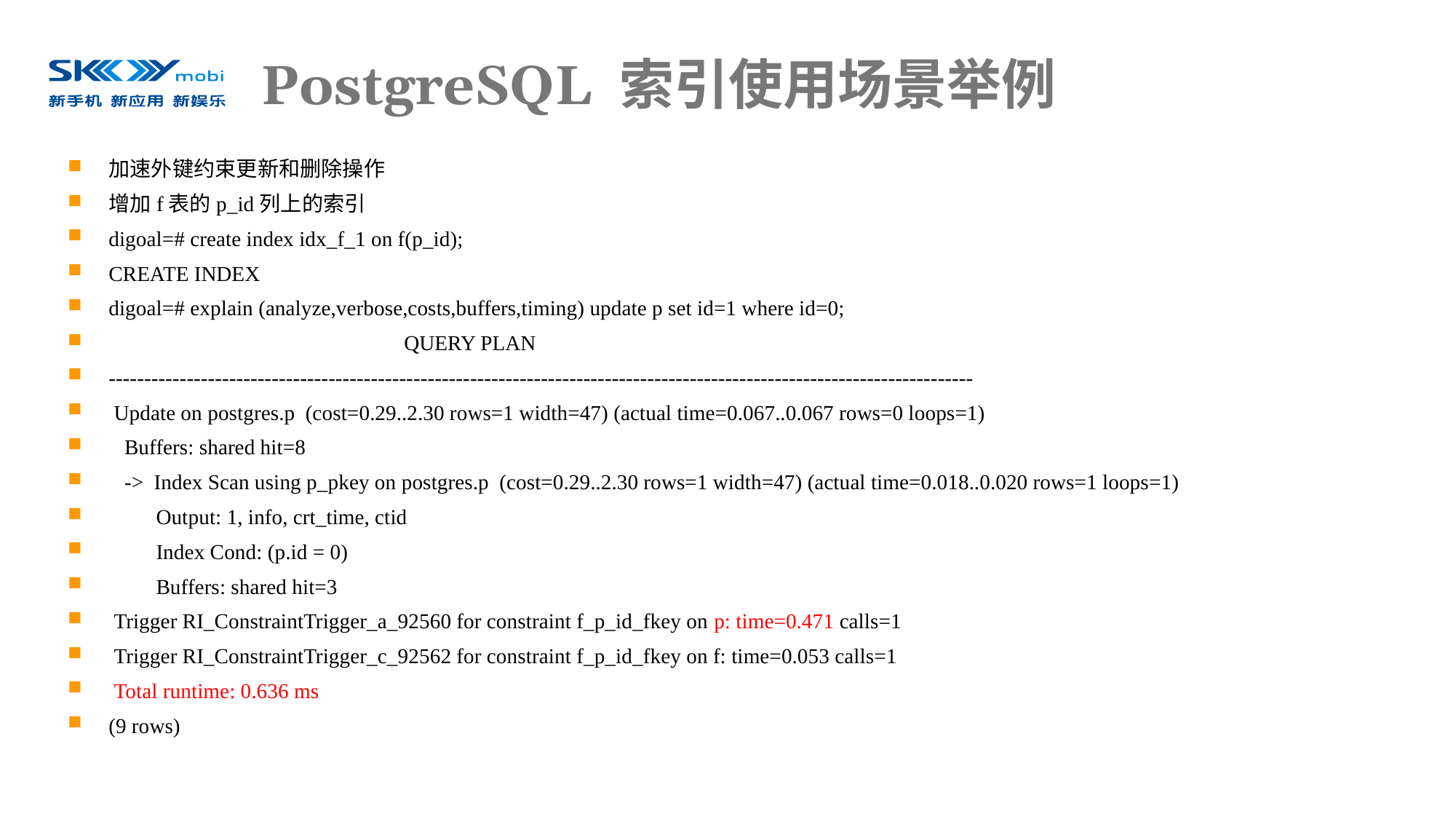

# PostgreSQL 索引使用场景举例
加速外键约束更新和删除操作
增加f表的p_id列上的索引
digoal=# create index idx_f_1 on f(p_id);
CREATE INDEX
digoal=# explain (analyze,verbose,costs,buffers,timing) update p set id=1 where id=0;
                                                        QUERY PLAN
--------------------------------------------------------------------------------------------------------------------------
 Update on postgres.p  (cost=0.29..2.30 rows=1 width=47) (actual time=0.067..0.067 rows=0 loops=1)
   Buffers: shared hit=8
   ->  Index Scan using p_pkey on postgres.p  (cost=0.29..2.30 rows=1 width=47) (actual time=0.018..0.020 rows=1 loops=1)
         Output: 1, info, crt_time, ctid
         Index Cond: (p.id = 0)
         Buffers: shared hit=3
 Trigger RI_ConstraintTrigger_a_92560 for constraint f_p_id_fkey on p: time=0.471 calls=1
 Trigger RI_ConstraintTrigger_c_92562 for constraint f_p_id_fkey on f: time=0.053 calls=1
 Total runtime: 0.636 ms
(9 rows)